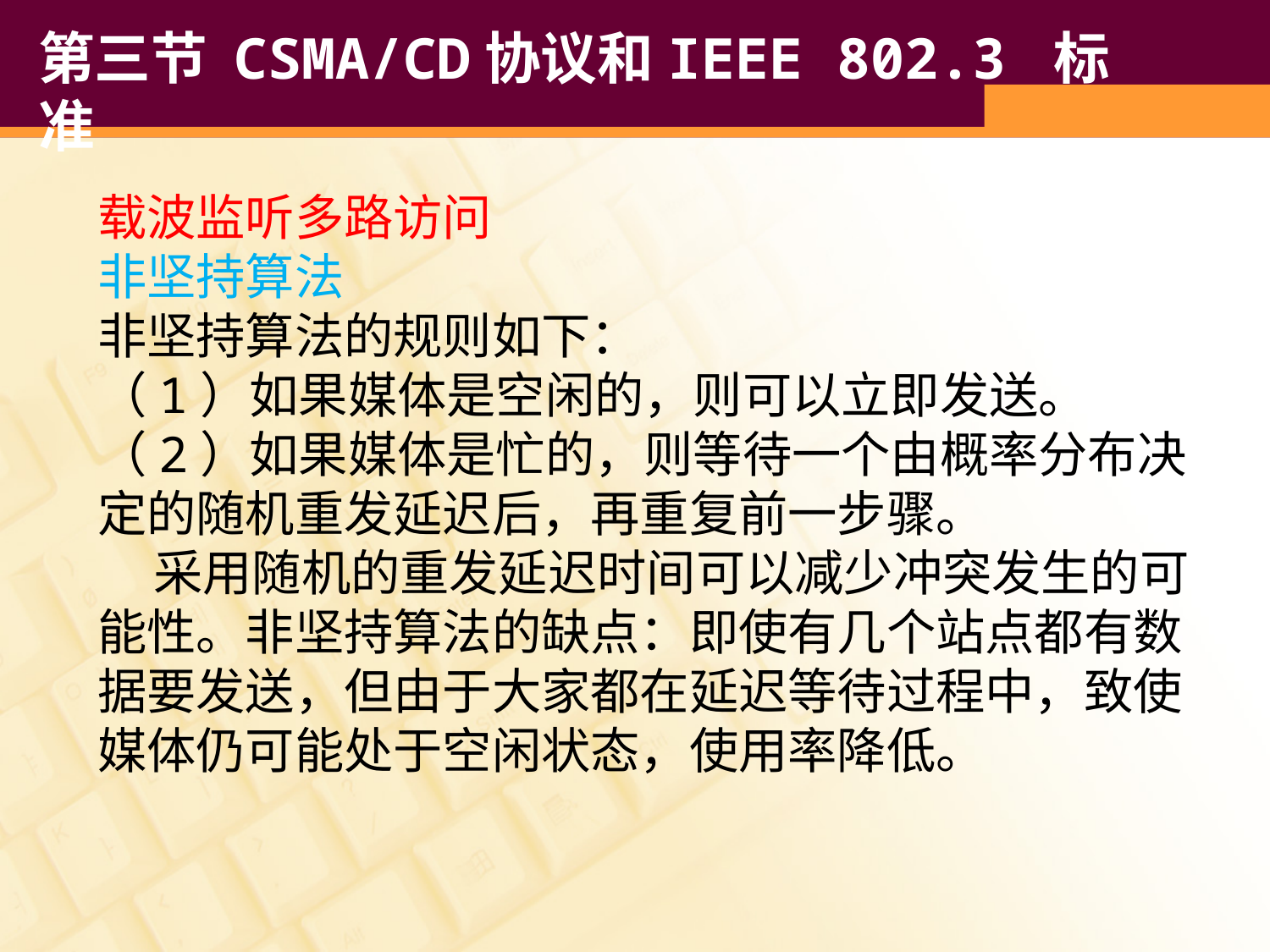

# 第三节 CSMA/CD协议和IEEE 802.3 标准
载波监听多路访问
非坚持算法
非坚持算法的规则如下：
（1）如果媒体是空闲的，则可以立即发送。
（2）如果媒体是忙的，则等待一个由概率分布决定的随机重发延迟后，再重复前一步骤。
    采用随机的重发延迟时间可以减少冲突发生的可能性。非坚持算法的缺点：即使有几个站点都有数据要发送，但由于大家都在延迟等待过程中，致使媒体仍可能处于空闲状态，使用率降低。